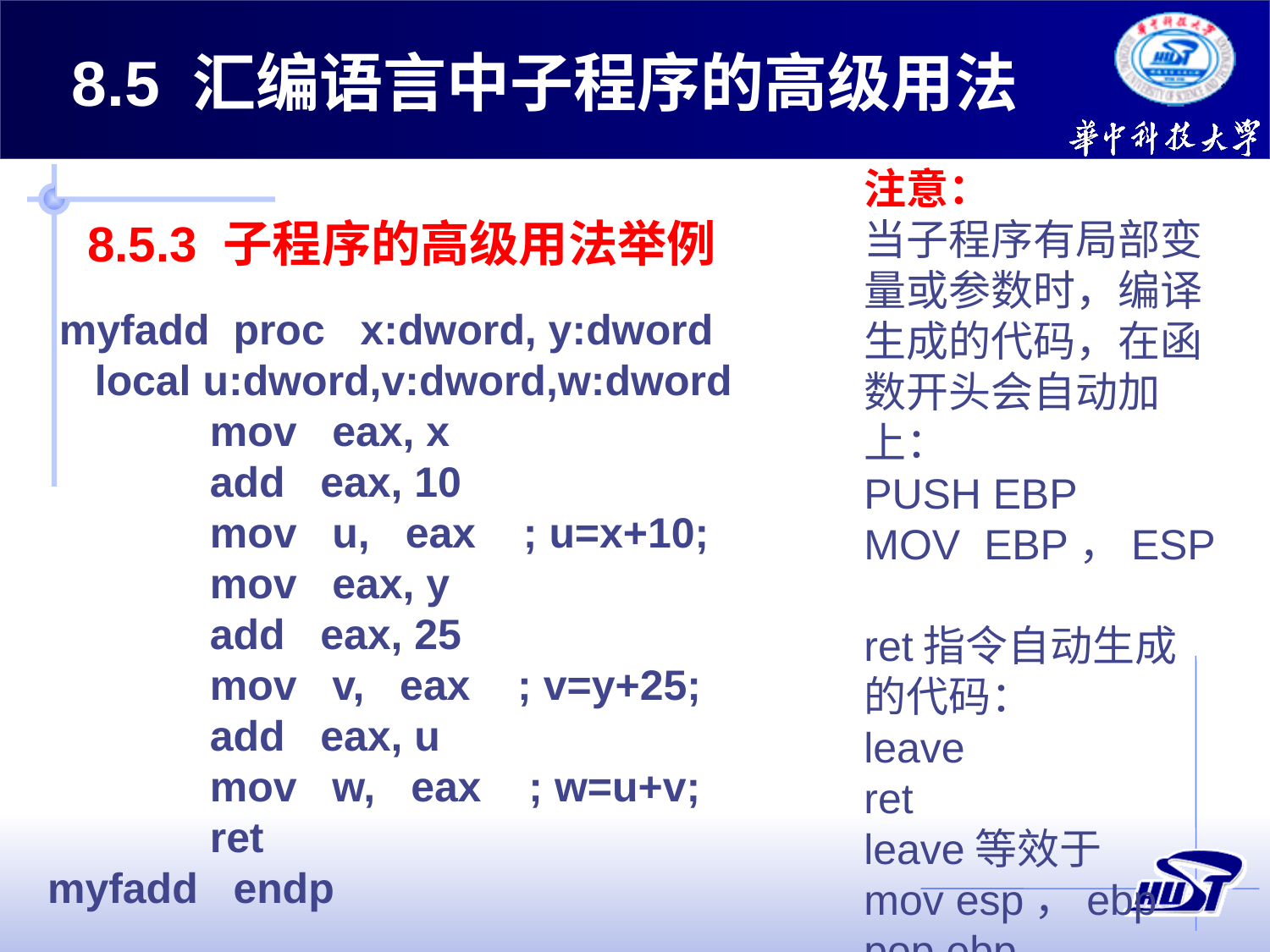

8.5 汇编语言中子程序的高级用法
注意：
当子程序有局部变量或参数时，编译生成的代码，在函数开头会自动加上：
PUSH EBP
MOV  EBP，ESP

ret指令自动生成的代码：
leave
ret
leave等效于
mov esp，ebp
pop ebp
8.5.3 子程序的高级用法举例
 myfadd  proc   x:dword, y:dword
    local u:dword,v:dword,w:dword
	   mov   eax, x
	   add   eax, 10
	   mov   u,   eax    ; u=x+10;
	   mov   eax, y
	   add   eax, 25
	   mov   v,   eax    ; v=y+25;
	   add   eax, u
	   mov   w,   eax    ; w=u+v;
	   ret
myfadd   endp